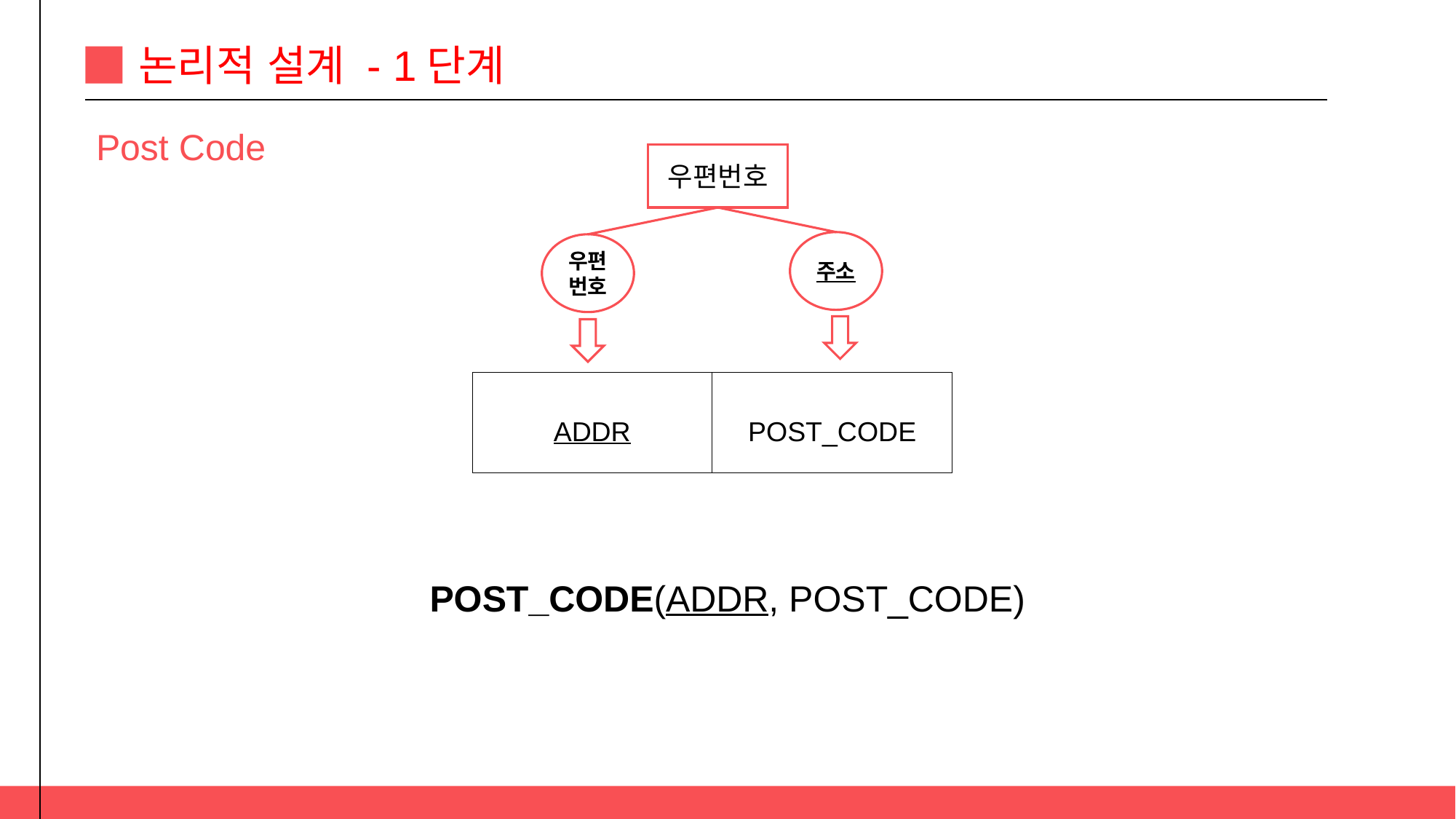

논리적 설계 - 1단계

Post Code

우편번호
주소
우편번호

| ADDR | POST\_CODE |
| --- | --- |
POST_CODE(ADDR, POST_CODE)